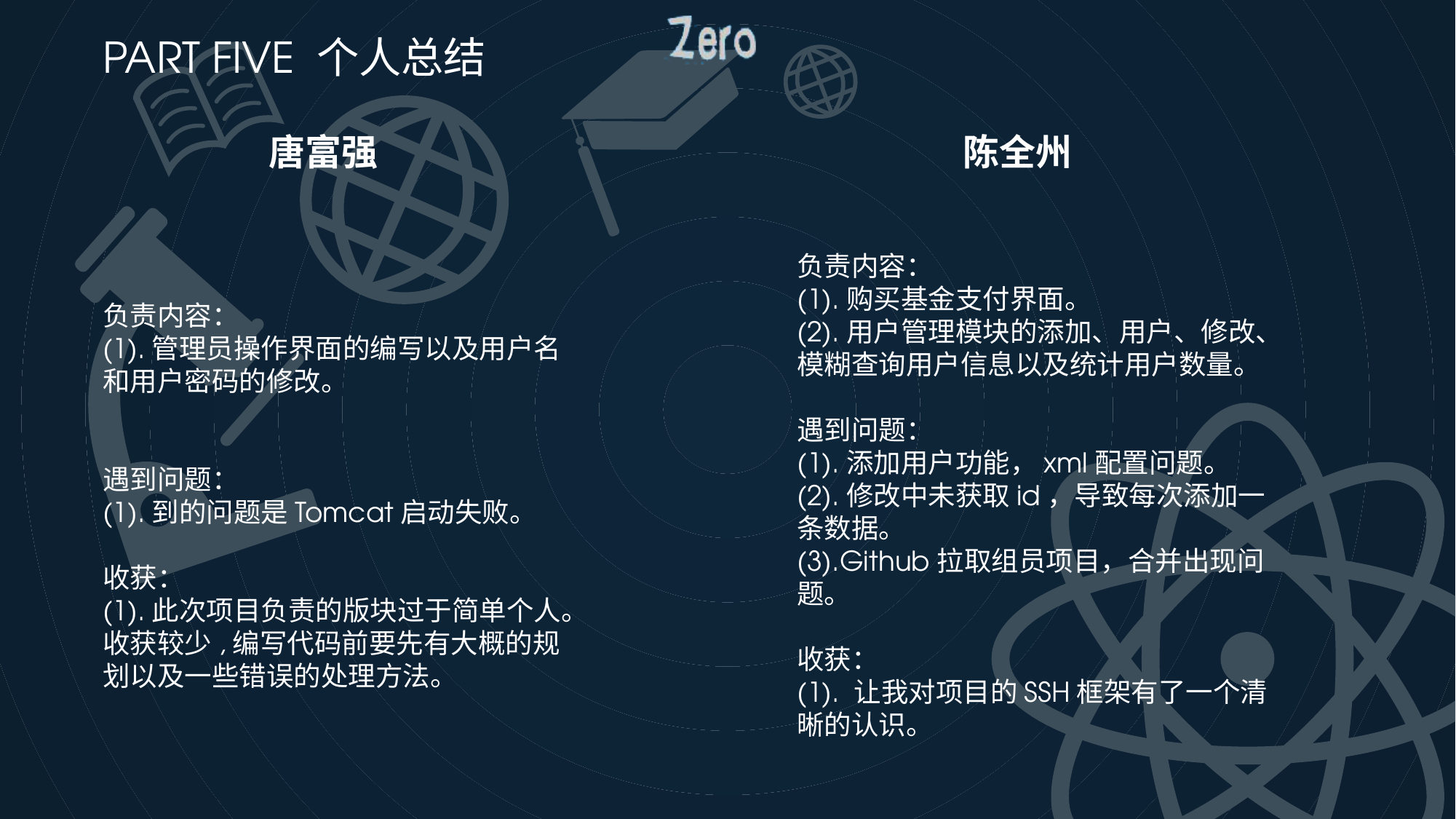

PART FIVE 个人总结
唐富强
负责内容：
(1).管理员操作界面的编写以及用户名和用户密码的修改。

遇到问题：
(1).到的问题是Tomcat启动失败。

收获：
(1).此次项目负责的版块过于简单个人。收获较少,编写代码前要先有大概的规划以及一些错误的处理方法。

陈全州
负责内容：
(1).购买基金支付界面。
(2).用户管理模块的添加、用户、修改、模糊查询用户信息以及统计用户数量。

遇到问题：
(1).添加用户功能，xml配置问题。
(2).修改中未获取id，导致每次添加一条数据。
(3).Github拉取组员项目，合并出现问题。

收获：
(1). 让我对项目的SSH框架有了一个清晰的认识。